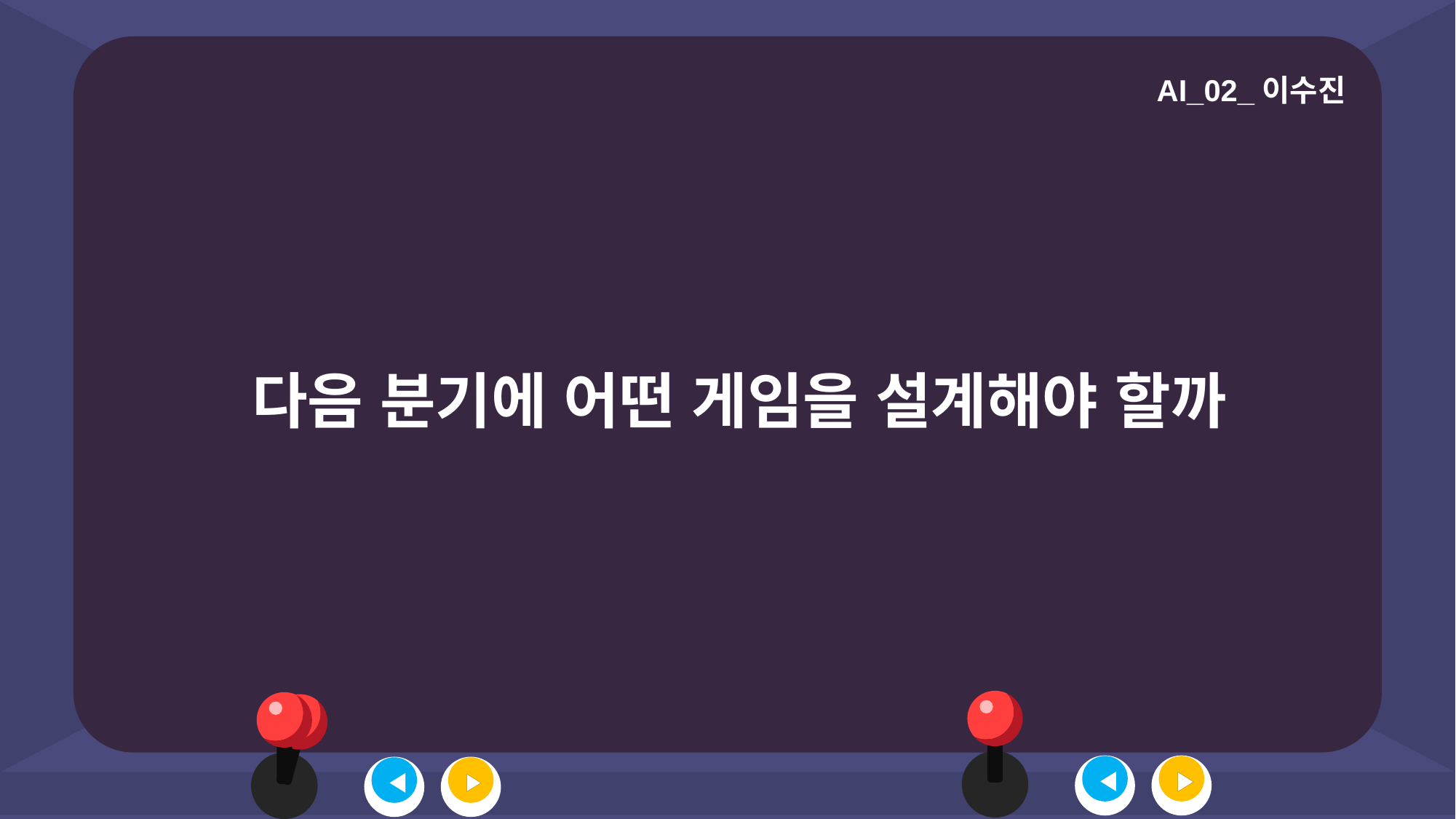

AI_02_이수진

     다음 분기에 어떤 게임을 설계해야 할까

◀
▶

◀
▶